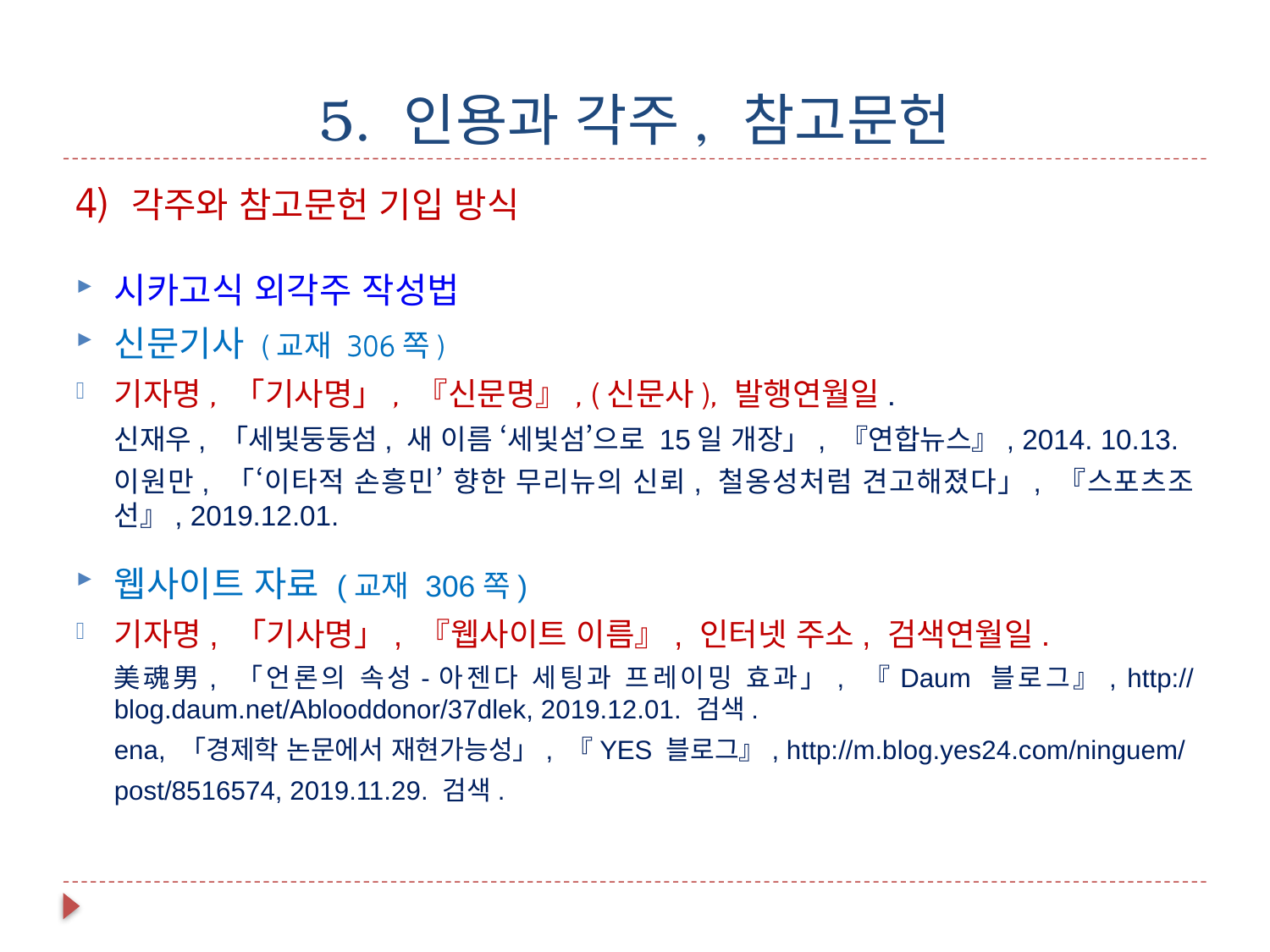

# 5. 인용과 각주, 참고문헌
4) 각주와 참고문헌 기입 방식

시카고식 외각주 작성법
신문기사 (교재 306쪽)
기자명, 「기사명」, 『신문명』, (신문사), 발행연월일.
신재우, 「세빛둥둥섬, 새 이름 ‘세빛섬’으로 15일 개장」, 『연합뉴스』, 2014. 10.13.
이원만, 「‘이타적 손흥민’ 향한 무리뉴의 신뢰, 철옹성처럼 견고해졌다」, 『스포츠조선』, 2019.12.01.

웹사이트 자료 (교재 306쪽)
기자명, 「기사명」, 『웹사이트 이름』, 인터넷 주소, 검색연월일.
美魂男, 「언론의 속성-아젠다 세팅과 프레이밍 효과」, 『Daum 블로그』, http://blog.daum.net/Ablooddonor/37dlek, 2019.12.01. 검색.
ena, 「경제학 논문에서 재현가능성」, 『YES 블로그』, http://m.blog.yes24.com/ninguem/
post/8516574, 2019.11.29. 검색.